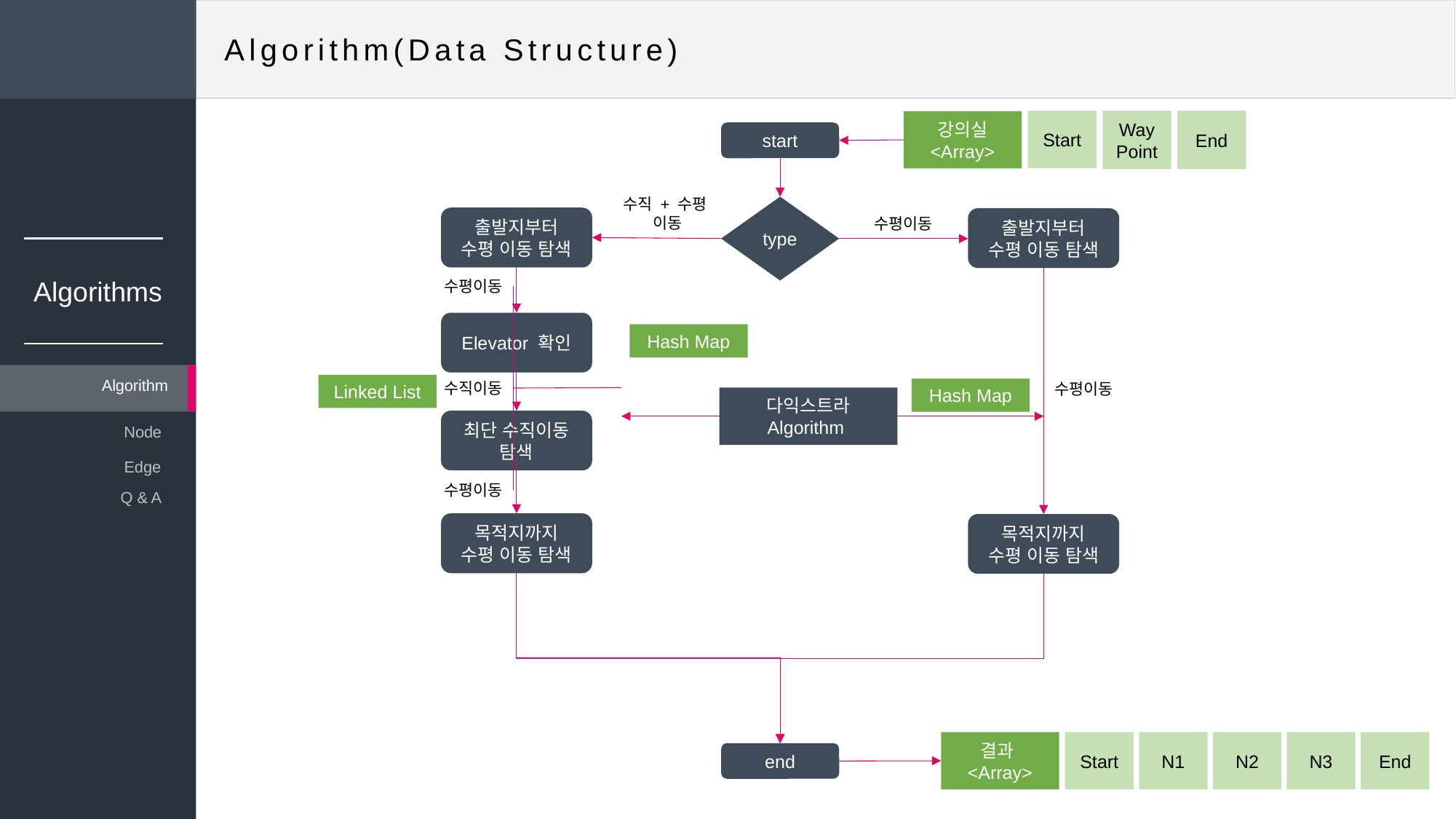

Algorithm(Data Structure)
Way
Point
End
Start
강의실
<Array>
start
수직 + 수평
이동
type
출발지부터
수평 이동 탐색
출발지부터
수평 이동 탐색
수평이동
Algorithms
수평이동
Elevator 확인
Hash Map

Algorithm
Node
Edge
Q & A

수직이동
수평이동
Linked List
Hash Map
다익스트라 Algorithm
최단 수직이동
탐색
수평이동
목적지까지
수평 이동 탐색
목적지까지
수평 이동 탐색
결과  <Array>
Start
N1
N2
N3
End
end